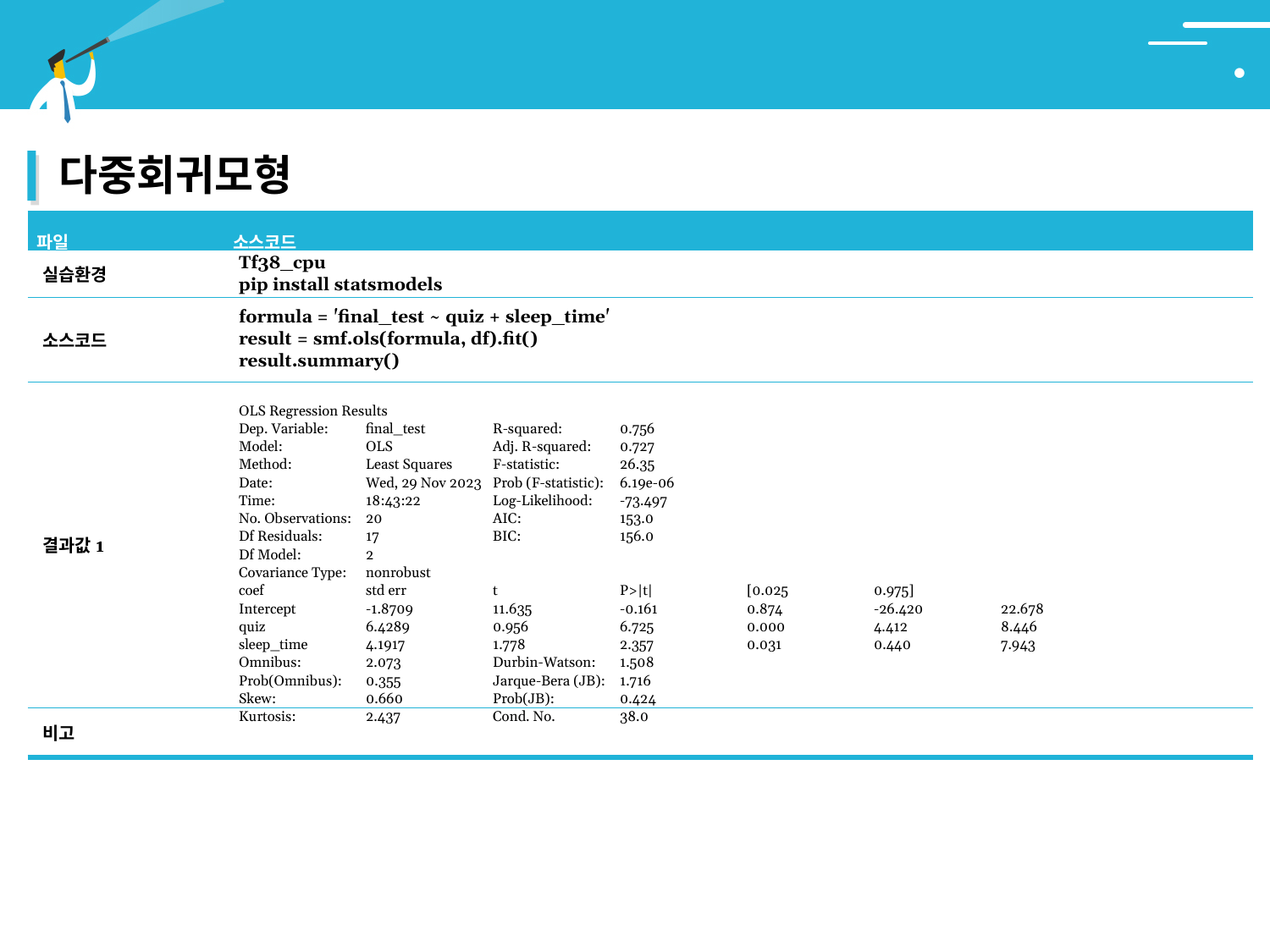

# 4. 다중회귀모형
다중회귀모형

| 파일 | 소스코드 |
| --- | --- |
| 실습환경 | Tf38\_cpu pip install statsmodels |
| 소스코드 | formula = 'final\_test ~ quiz + sleep\_time' result = smf.ols(formula, df).fit() result.summary() |
| 결과값1 | OLS Regression Results Dep. Variable: final\_test R-squared: 0.756 Model: OLS Adj. R-squared: 0.727 Method: Least Squares F-statistic: 26.35 Date: Wed, 29 Nov 2023 Prob (F-statistic): 6.19e-06 Time: 18:43:22 Log-Likelihood: -73.497 No. Observations: 20 AIC: 153.0 Df Residuals: 17 BIC: 156.0 Df Model: 2 Covariance Type: nonrobust coef std err t P>|t| [0.025 0.975] Intercept -1.8709 11.635 -0.161 0.874 -26.420 22.678 quiz 6.4289 0.956 6.725 0.000 4.412 8.446 sleep\_time 4.1917 1.778 2.357 0.031 0.440 7.943 Omnibus: 2.073 Durbin-Watson: 1.508 Prob(Omnibus): 0.355 Jarque-Bera (JB): 1.716 Skew: 0.660 Prob(JB): 0.424 Kurtosis: 2.437 Cond. No. 38.0 |
| 비고 |  |